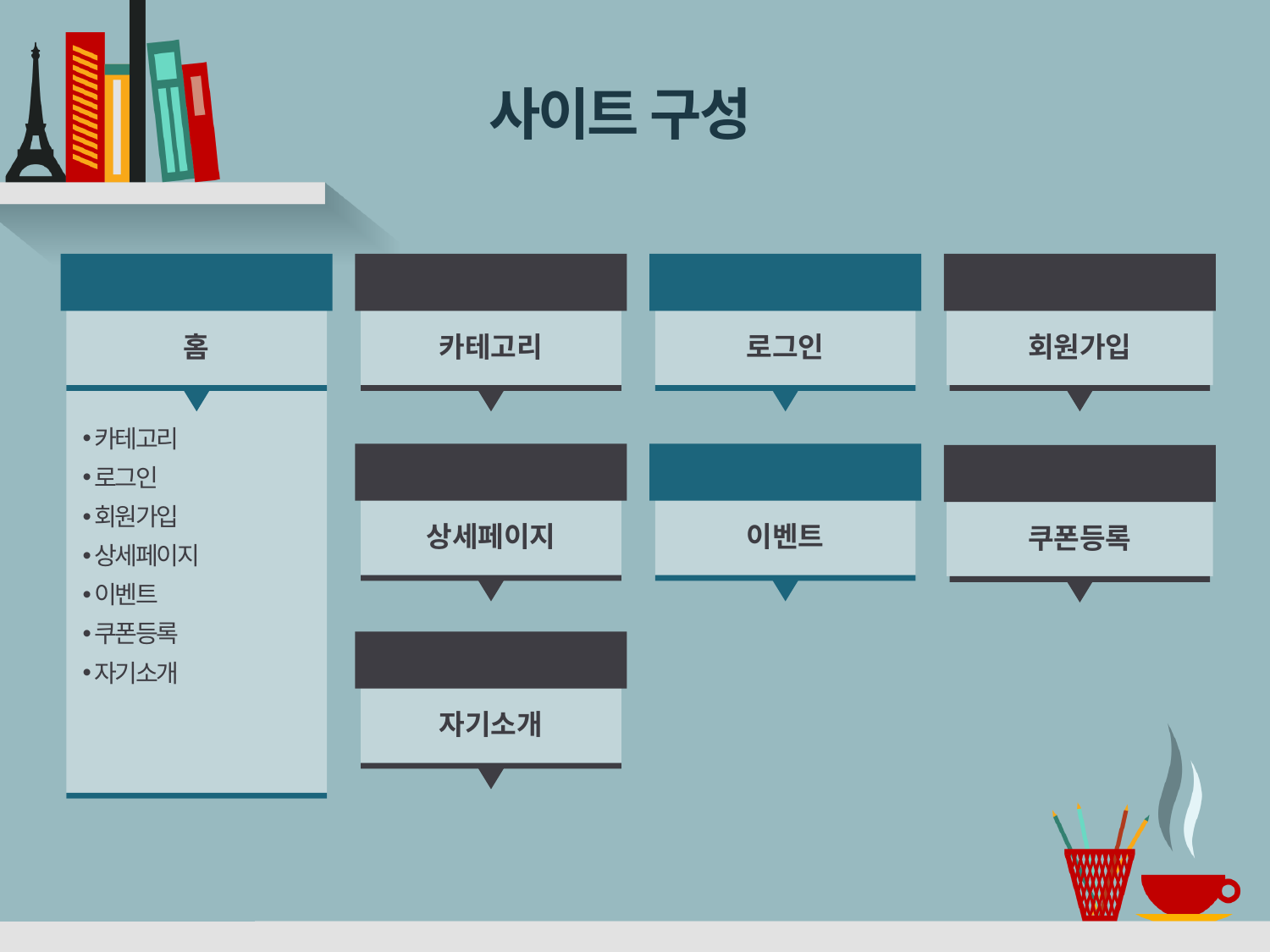

사이트 구성

홈
카테고리
로그인
회원가입

카테고리
로그인
회원가입
상세페이지
이벤트
쿠폰등록
자기소개

상세페이지
이벤트
쿠폰등록

자기소개